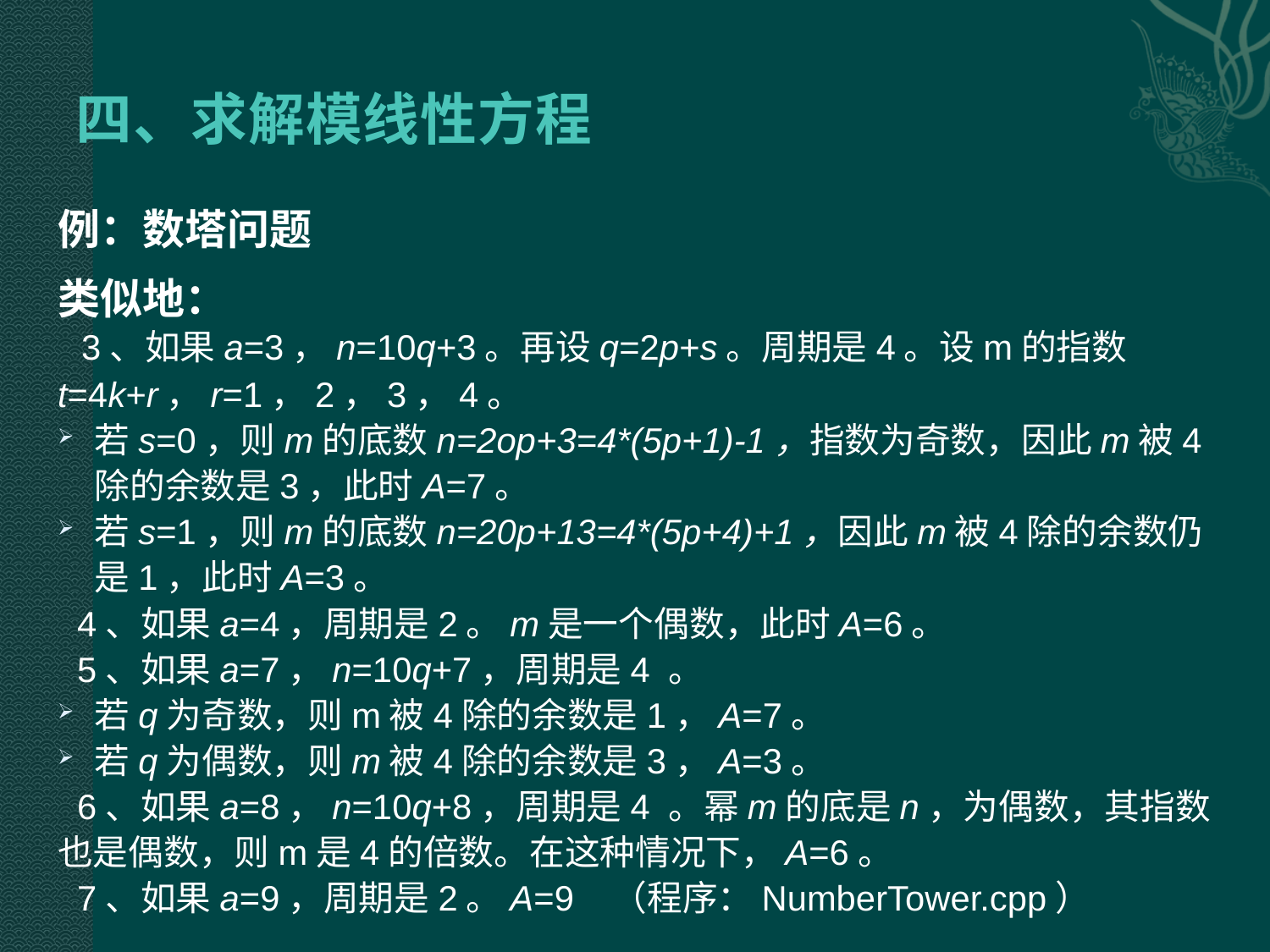

# 四、求解模线性方程
例：数塔问题
类似地：
  3、如果a=3，n=10q+3。再设q=2p+s。周期是4。设m的指数t=4k+r，r=1，2，3，4。
若s=0，则m的底数n=2op+3=4*(5p+1)-1，指数为奇数，因此m被4除的余数是3，此时A=7。
若s=1，则m的底数n=20p+13=4*(5p+4)+1，因此m被4除的余数仍是1，此时A=3。
  4、如果a=4，周期是2。m是一个偶数，此时A=6。
  5、如果a=7，n=10q+7，周期是4 。
若q为奇数，则m被4除的余数是1，A=7。
若q为偶数，则m被4除的余数是3，A=3。
  6、如果a=8，n=10q+8，周期是4 。幂m的底是n，为偶数，其指数也是偶数，则m是4的倍数。在这种情况下，A=6。
  7、如果a=9，周期是2。A=9   （程序：NumberTower.cpp）